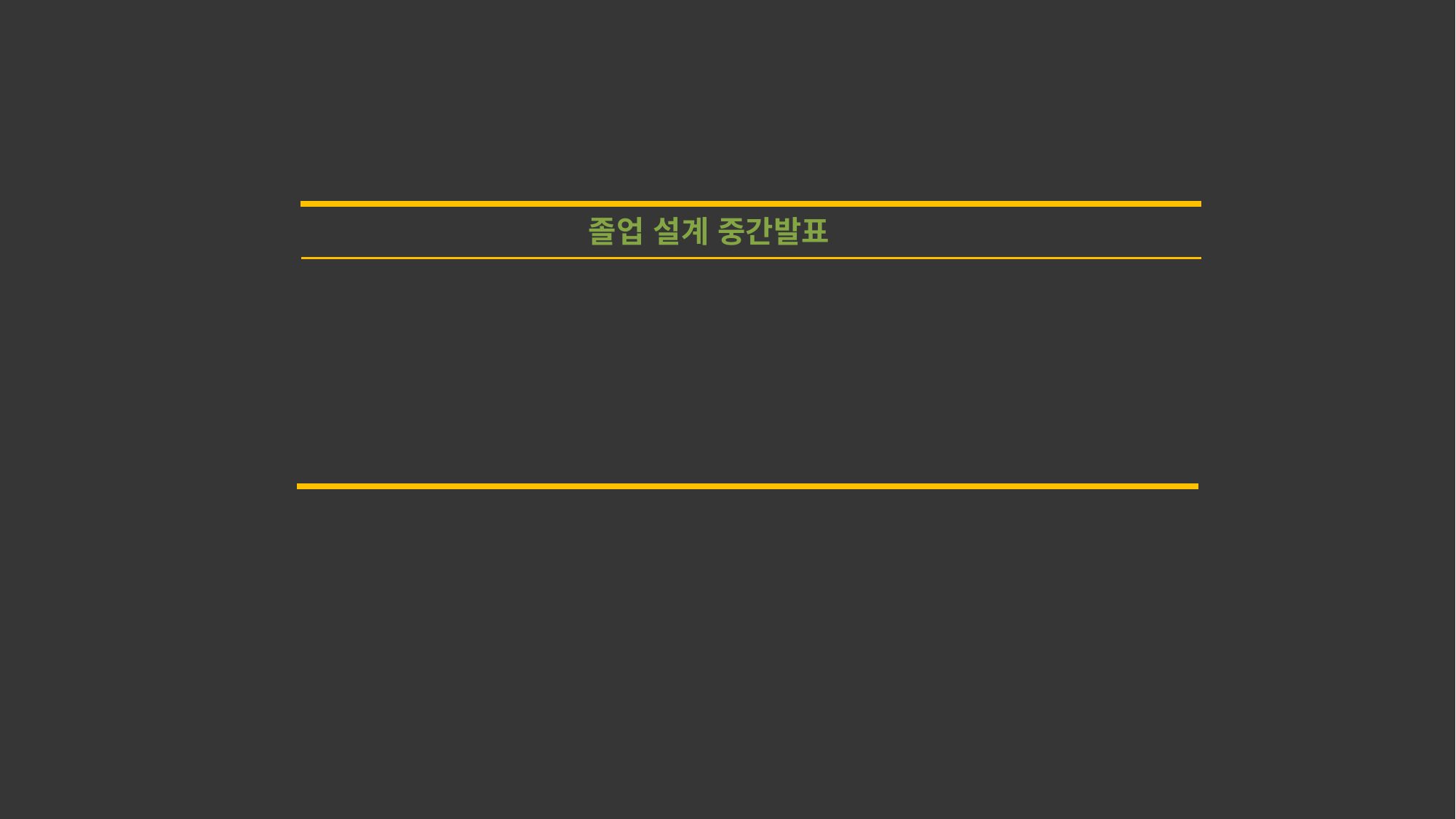

졸업 설계 중간발표
챗봇을 활용한
스마트폰자동응답 어플리케이션
이우원 강호민 현은지